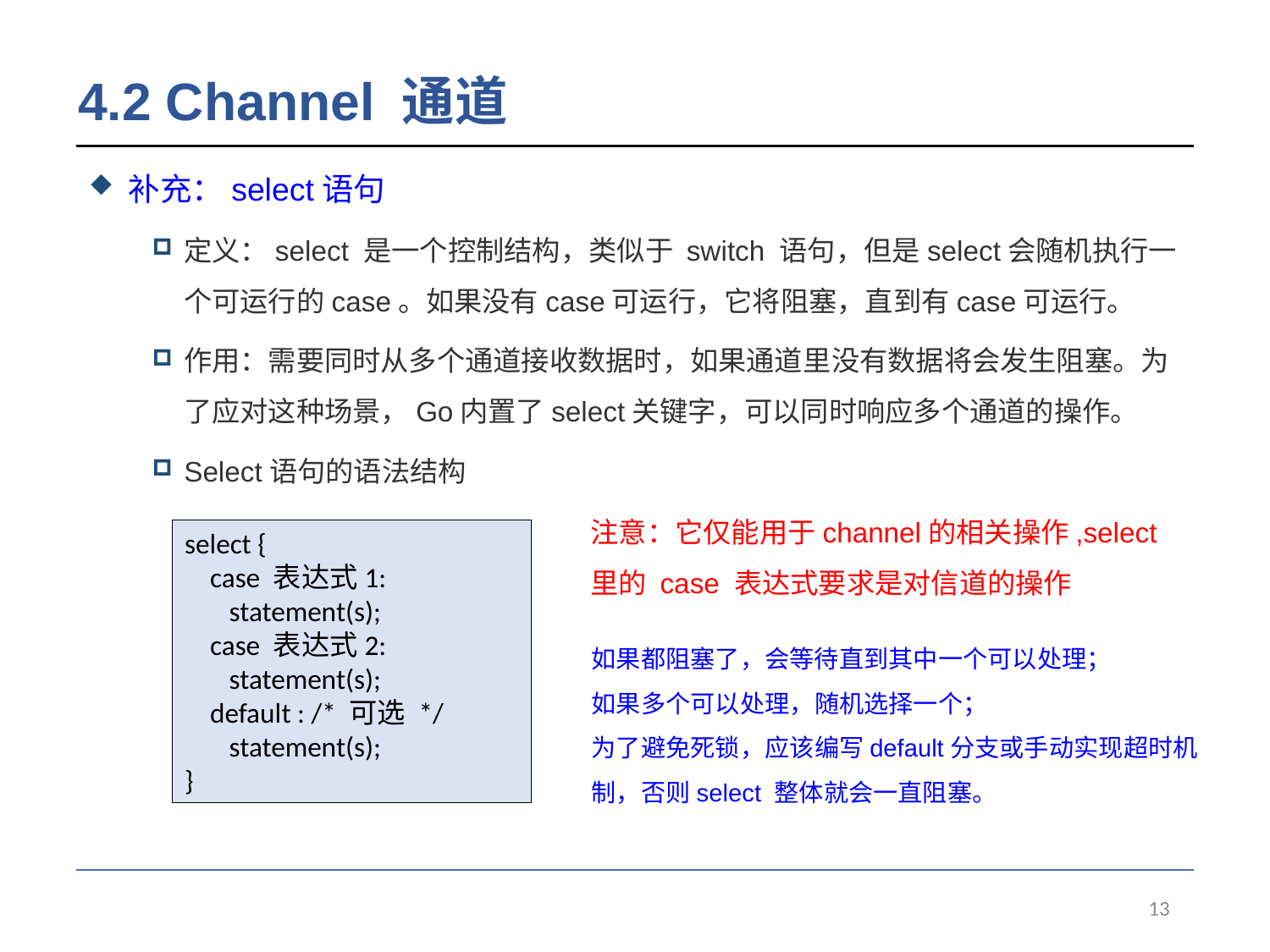

# 4.2 Channel 通道
补充：select语句
定义：select 是一个控制结构，类似于 switch 语句，但是select会随机执行一个可运行的case。如果没有case可运行，它将阻塞，直到有case可运行。
作用：需要同时从多个通道接收数据时，如果通道里没有数据将会发生阻塞。为了应对这种场景，Go内置了select关键字，可以同时响应多个通道的操作。
Select语句的语法结构

注意：它仅能用于channel的相关操作,select 里的 case 表达式要求是对信道的操作

select {
    case 表达式1:
       statement(s);
    case 表达式2:
       statement(s);
    default : /* 可选 */
       statement(s);
}
如果都阻塞了，会等待直到其中一个可以处理；
如果多个可以处理，随机选择一个；
为了避免死锁，应该编写default分支或手动实现超时机制，否则select 整体就会一直阻塞。

13